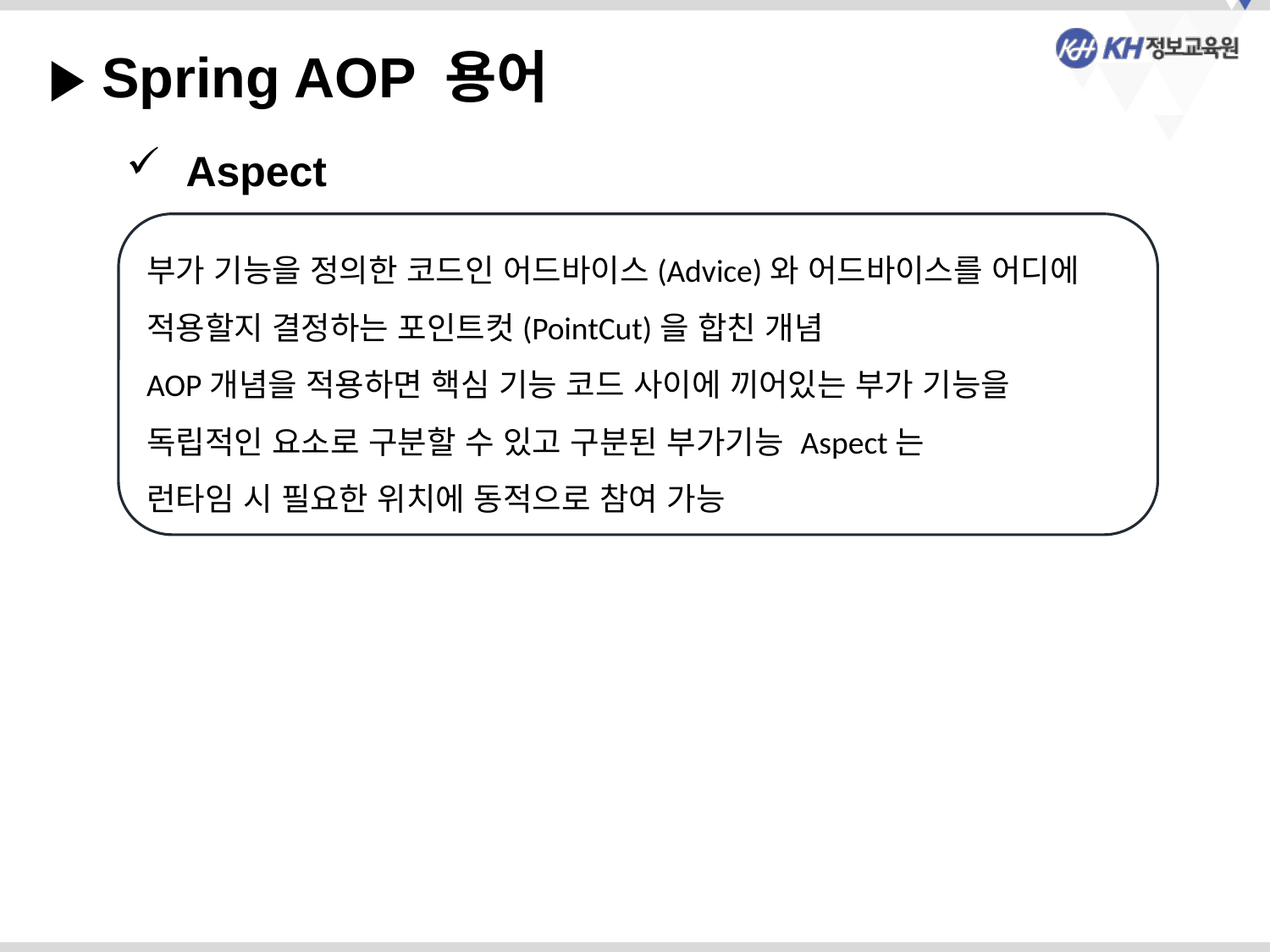

▶ Spring AOP 용어
 Aspect
부가 기능을 정의한 코드인 어드바이스(Advice)와 어드바이스를 어디에 적용할지 결정하는 포인트컷(PointCut)을 합친 개념
AOP개념을 적용하면 핵심 기능 코드 사이에 끼어있는 부가 기능을
독립적인 요소로 구분할 수 있고 구분된 부가기능 Aspect는
런타임 시 필요한 위치에 동적으로 참여 가능